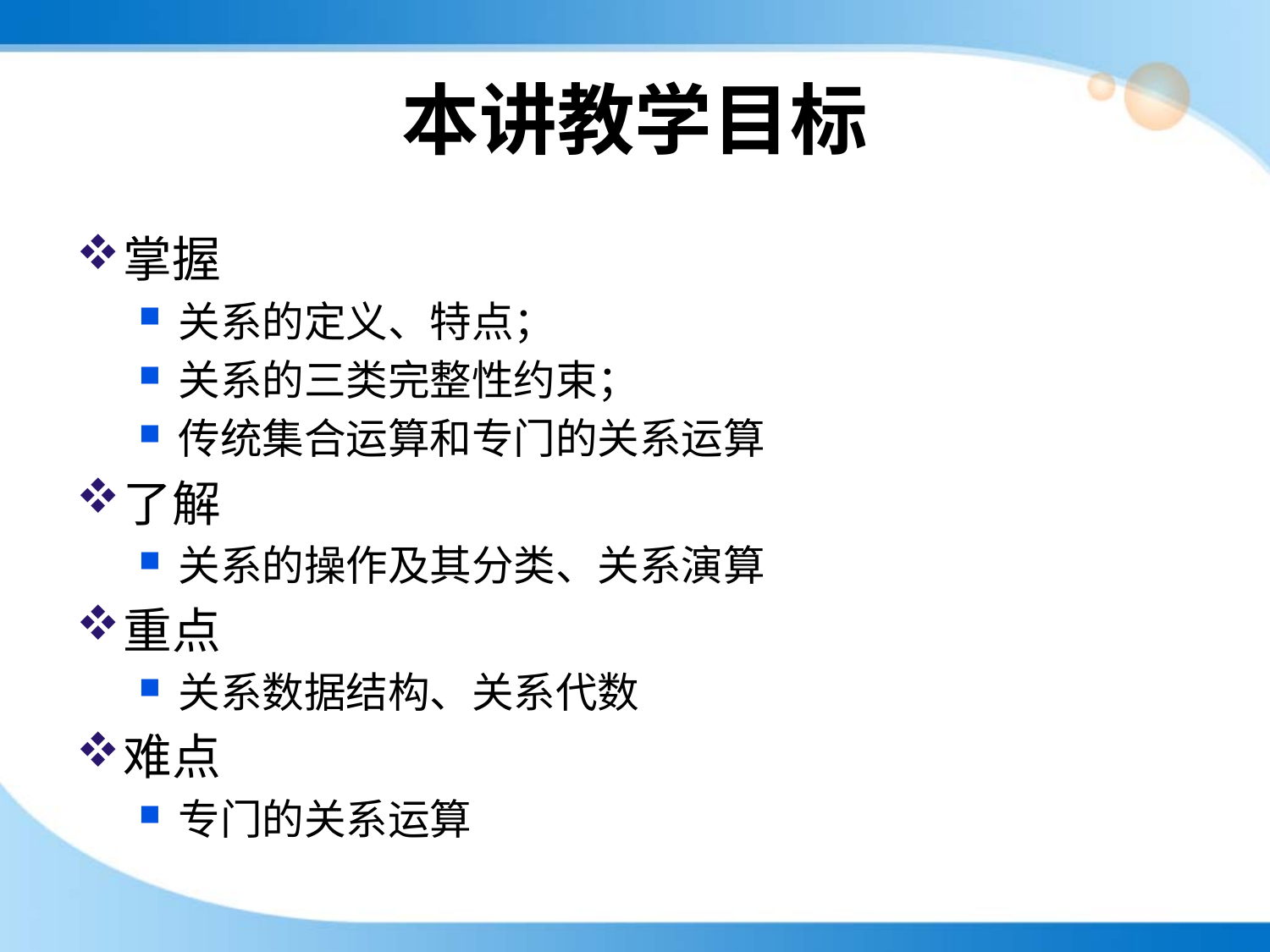

# 本讲教学目标
掌握
关系的定义、特点；
关系的三类完整性约束；
传统集合运算和专门的关系运算
了解
关系的操作及其分类、关系演算
重点
关系数据结构、关系代数
难点
专门的关系运算